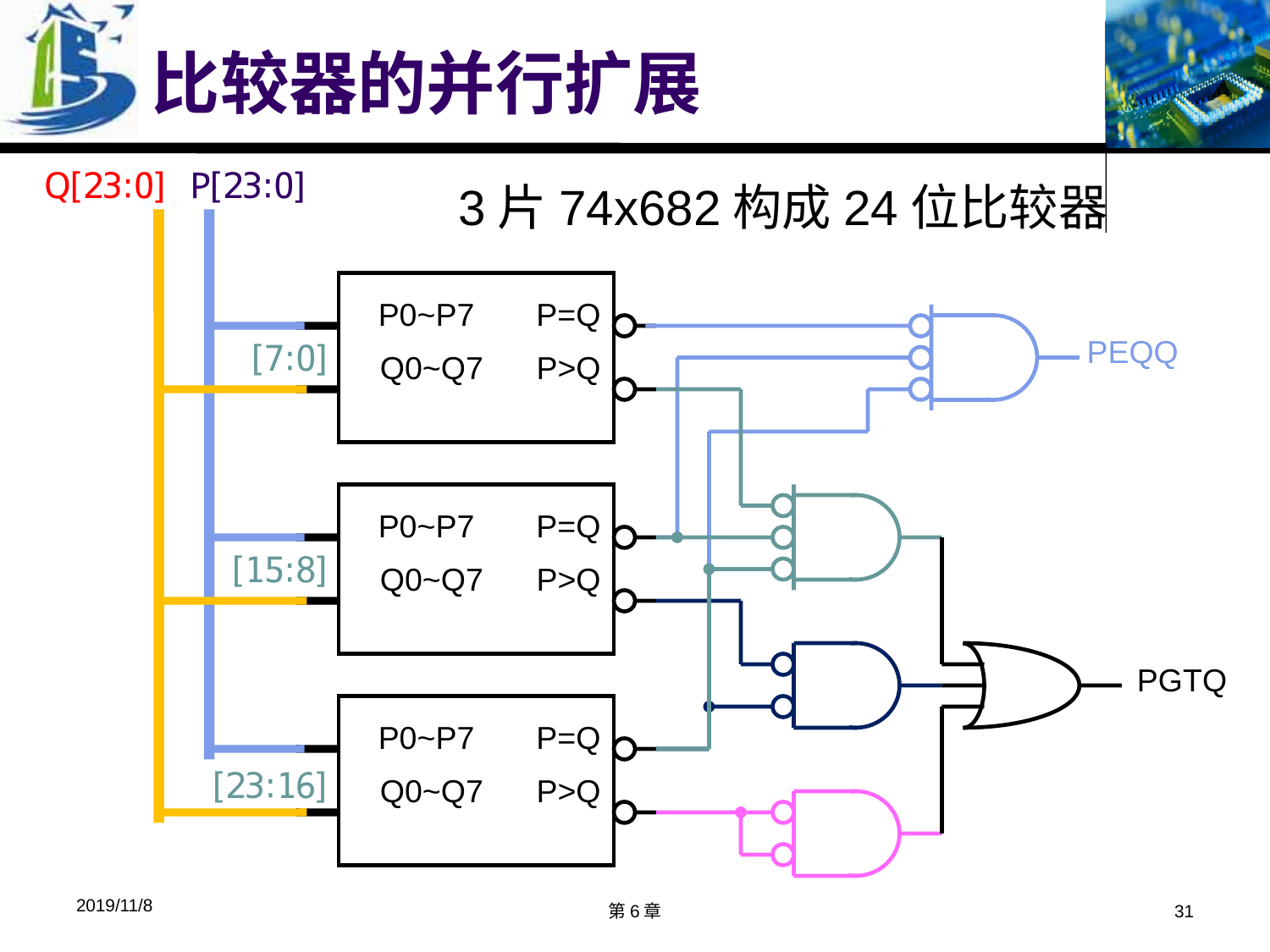

# 比较器的并行扩展
3片74x682构成24位比较器
Q[23:0]

P[23:0]

P0~P7       P=Q
Q0~Q7      P>Q

P0~P7       P=Q
Q0~Q7      P>Q

P0~P7       P=Q
Q0~Q7      P>Q

PEQQ

[7:0]
[15:8]
[23:16]

PGTQ

2019/11/8
第6章
31